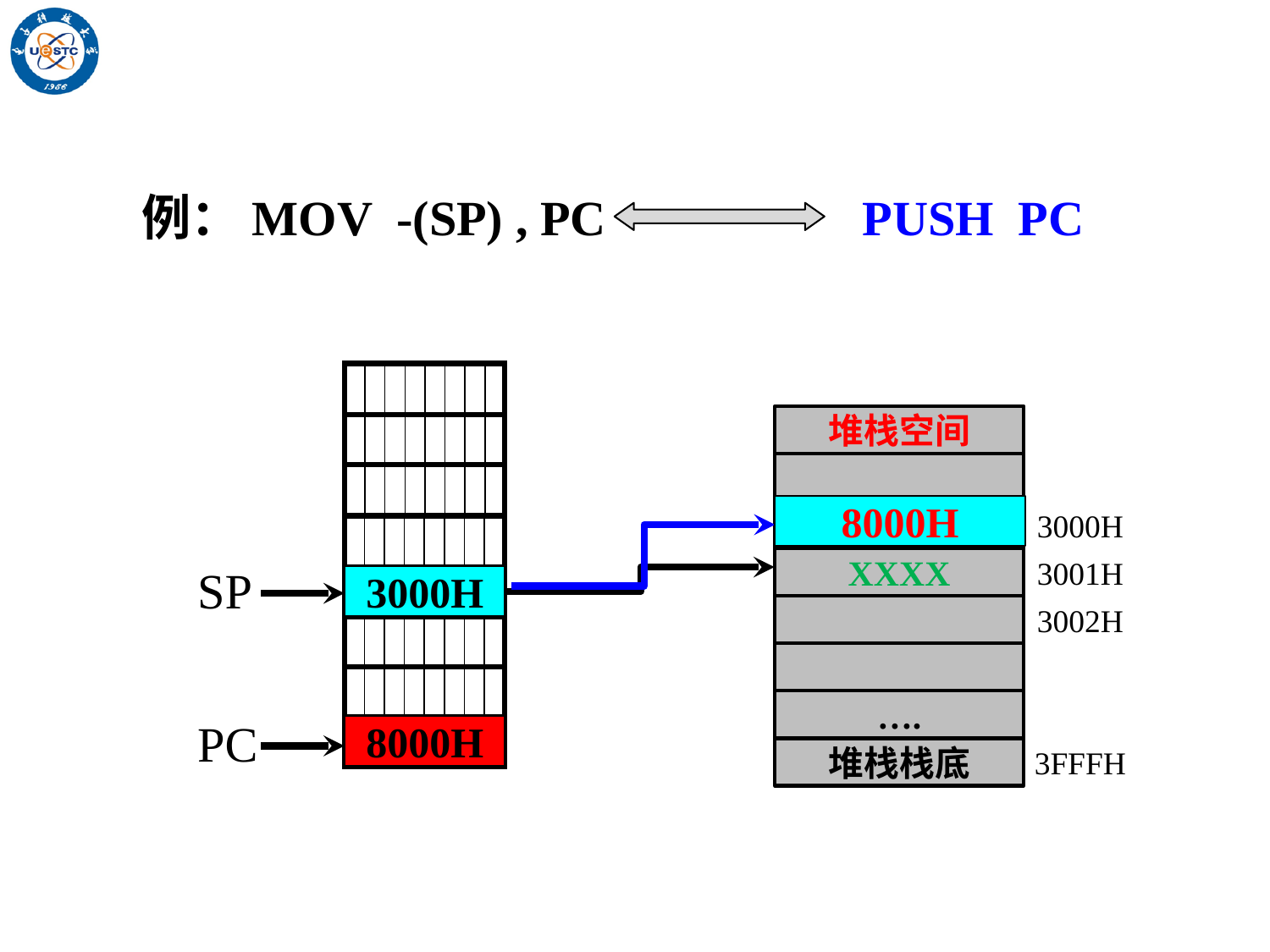

例：MOV  -(SP) , PC
PUSH  PC

堆栈空间

3000H
XXXX
3001H

3002H

….

堆栈栈底
3FFFH
8000H
SP
3001H
3000H
PC
8000H